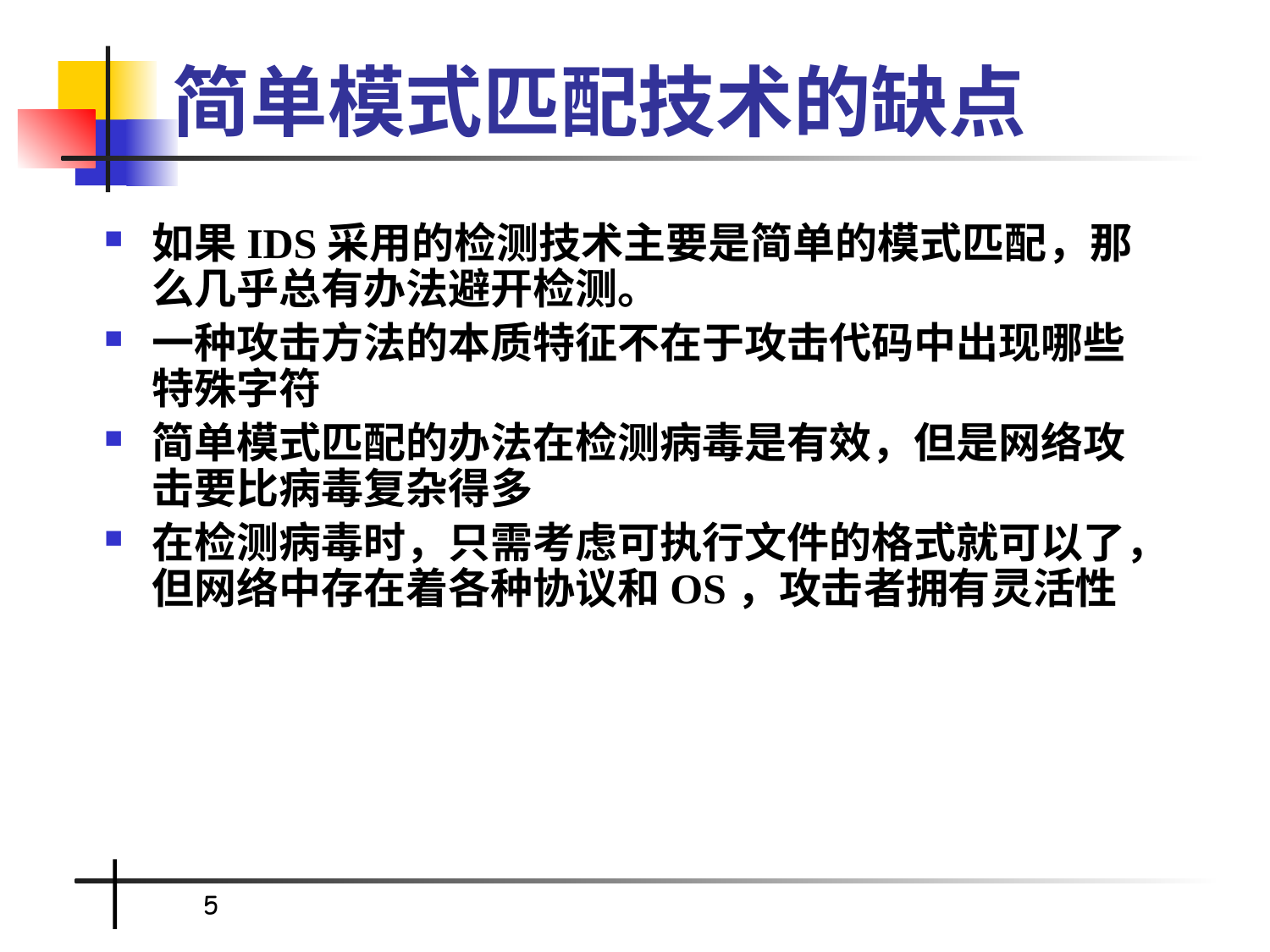

# 简单模式匹配技术的缺点
如果IDS采用的检测技术主要是简单的模式匹配，那么几乎总有办法避开检测。
一种攻击方法的本质特征不在于攻击代码中出现哪些特殊字符
简单模式匹配的办法在检测病毒是有效，但是网络攻击要比病毒复杂得多
在检测病毒时，只需考虑可执行文件的格式就可以了，但网络中存在着各种协议和OS，攻击者拥有灵活性
5